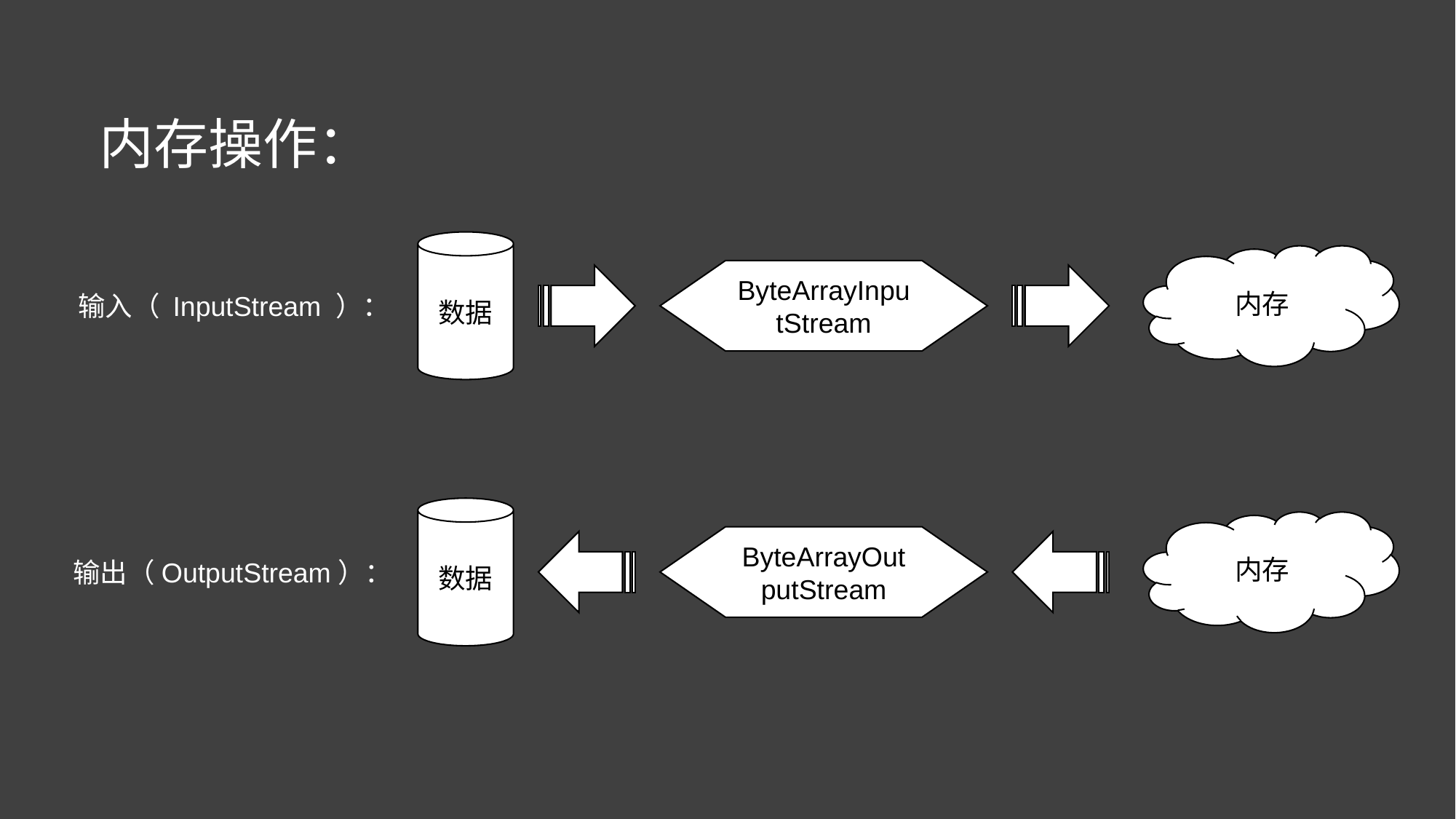

内存操作：
数据
内存
ByteArrayInputStream

输入（ InputStream ）：
数据
内存
ByteArrayOutputStream

输出（OutputStream）：